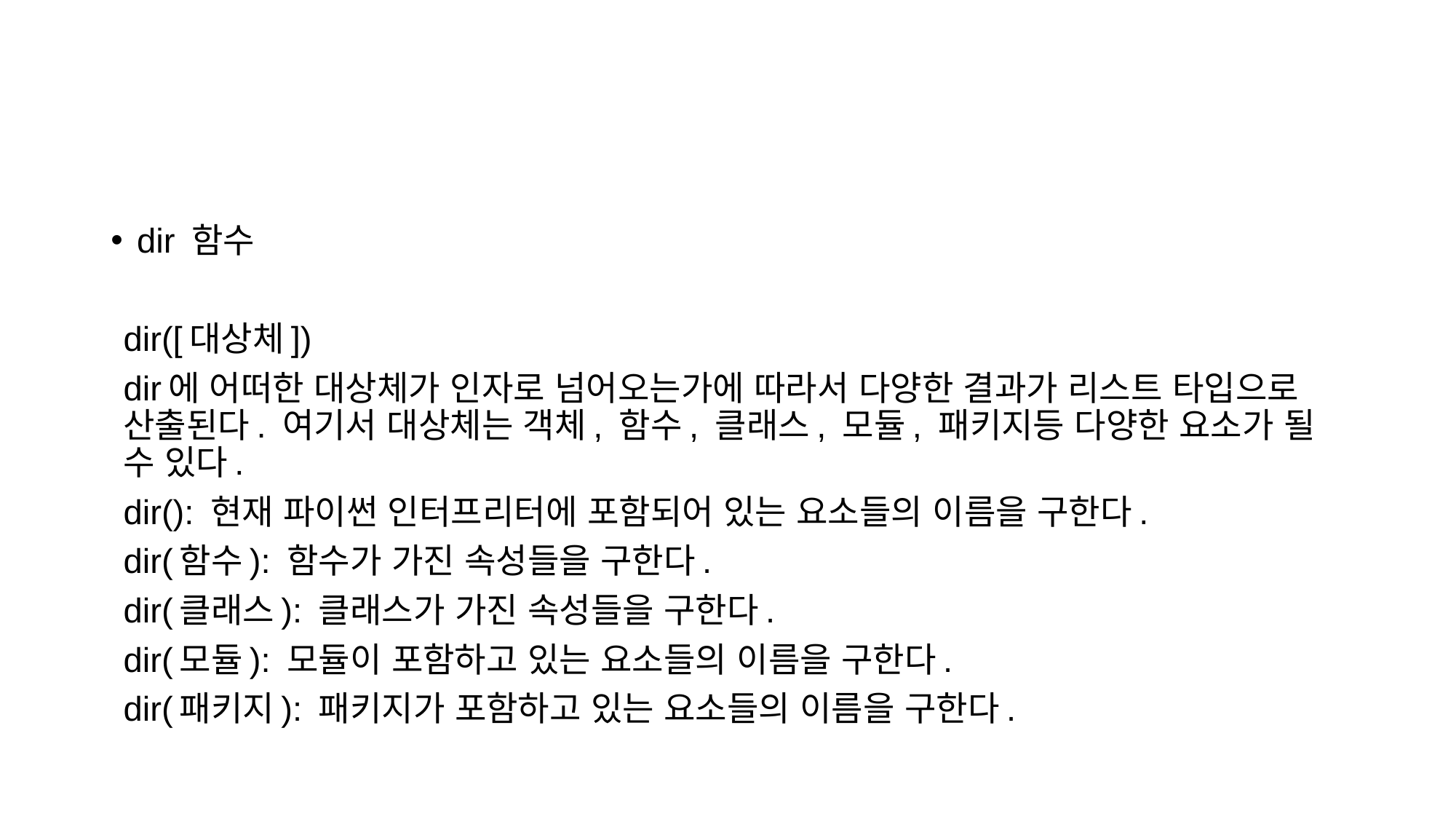

#
dir 함수

dir([대상체])
dir에 어떠한 대상체가 인자로 넘어오는가에 따라서 다양한 결과가 리스트 타입으로 산출된다. 여기서 대상체는 객체, 함수, 클래스, 모듈, 패키지등 다양한 요소가 될 수 있다.
dir(): 현재 파이썬 인터프리터에 포함되어 있는 요소들의 이름을 구한다.
dir(함수): 함수가 가진 속성들을 구한다.
dir(클래스): 클래스가 가진 속성들을 구한다.
dir(모듈): 모듈이 포함하고 있는 요소들의 이름을 구한다.
dir(패키지): 패키지가 포함하고 있는 요소들의 이름을 구한다.